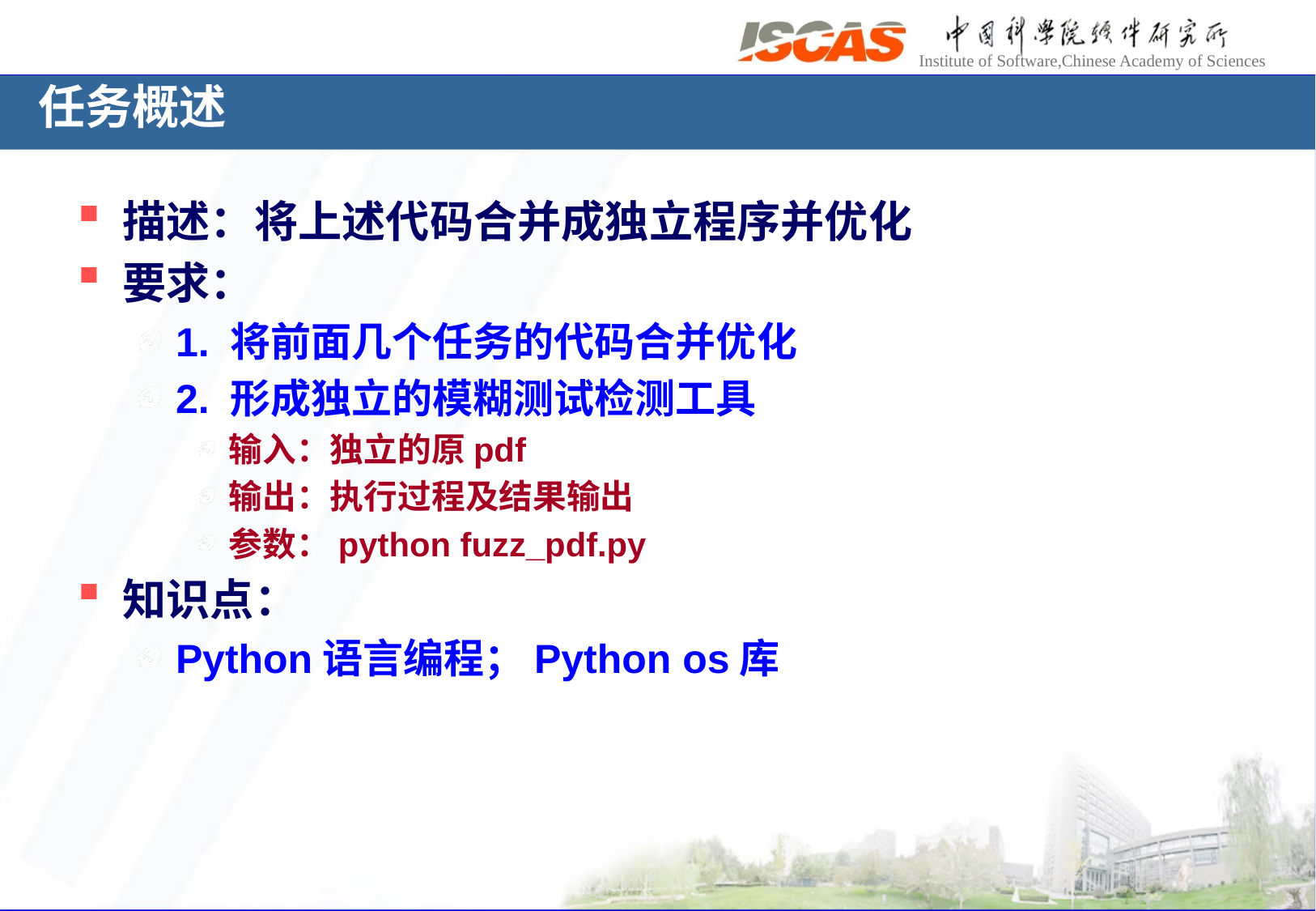

# 任务概述
描述：将上述代码合并成独立程序并优化
要求：
1. 将前面几个任务的代码合并优化
2. 形成独立的模糊测试检测工具
输入：独立的原pdf
输出：执行过程及结果输出
参数：python fuzz_pdf.py
知识点：
Python语言编程；Python os库